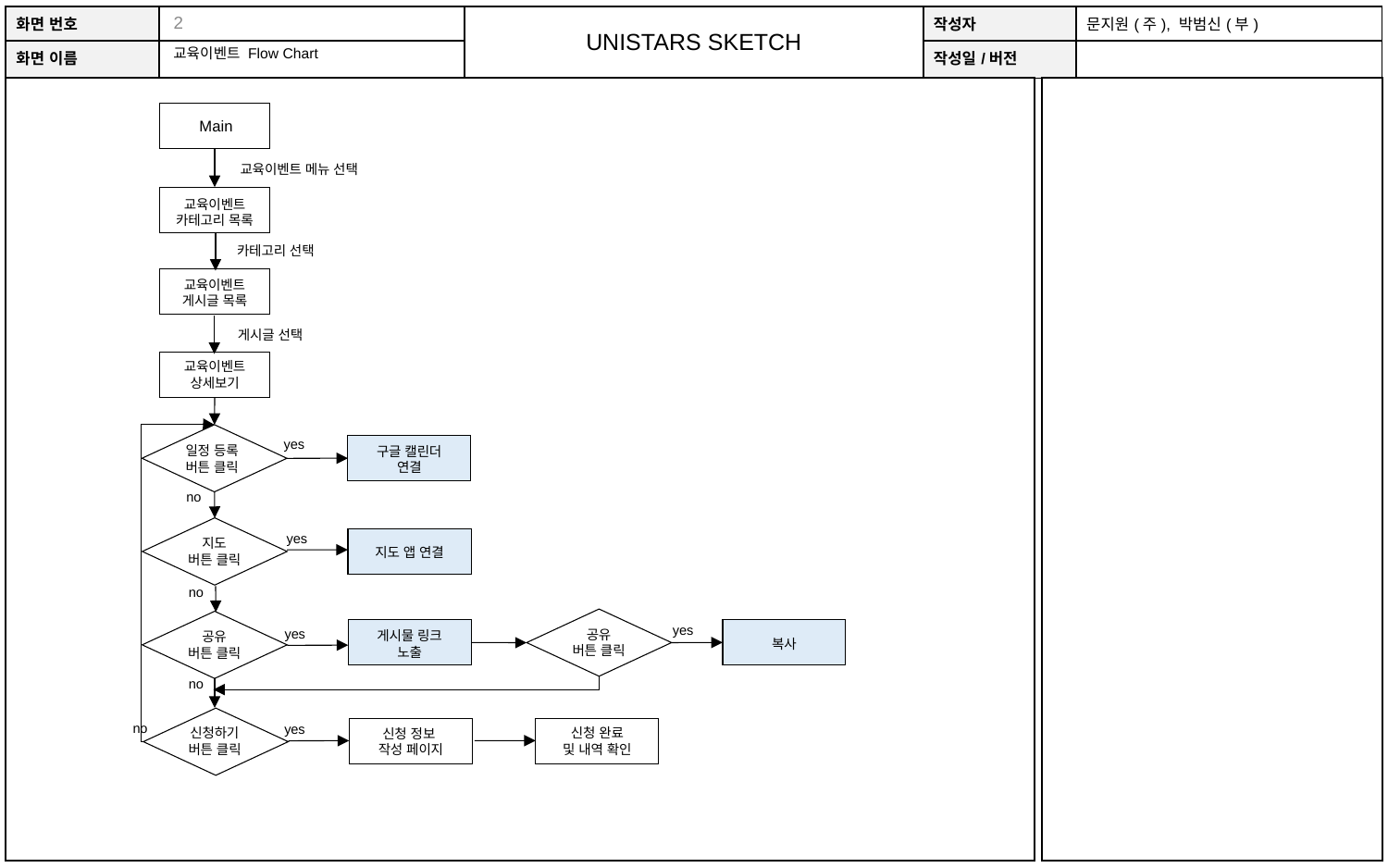

2
교육이벤트 Flow Chart

Main
교육이벤트 메뉴 선택

교육이벤트
카테고리 목록
카테고리 선택

교육이벤트
게시글 목록
게시글 선택
교육이벤트
상세보기

yes
일정 등록
버튼 클릭

구글 캘린더
연결
no

yes
지도
버튼 클릭

지도 앱 연결
no

yes
yes
공유
버튼 클릭

복사

게시물 링크 노출
공유
버튼 클릭
no

no
yes
신청하기
버튼 클릭
신청 완료
및 내역 확인

신청 정보
작성 페이지